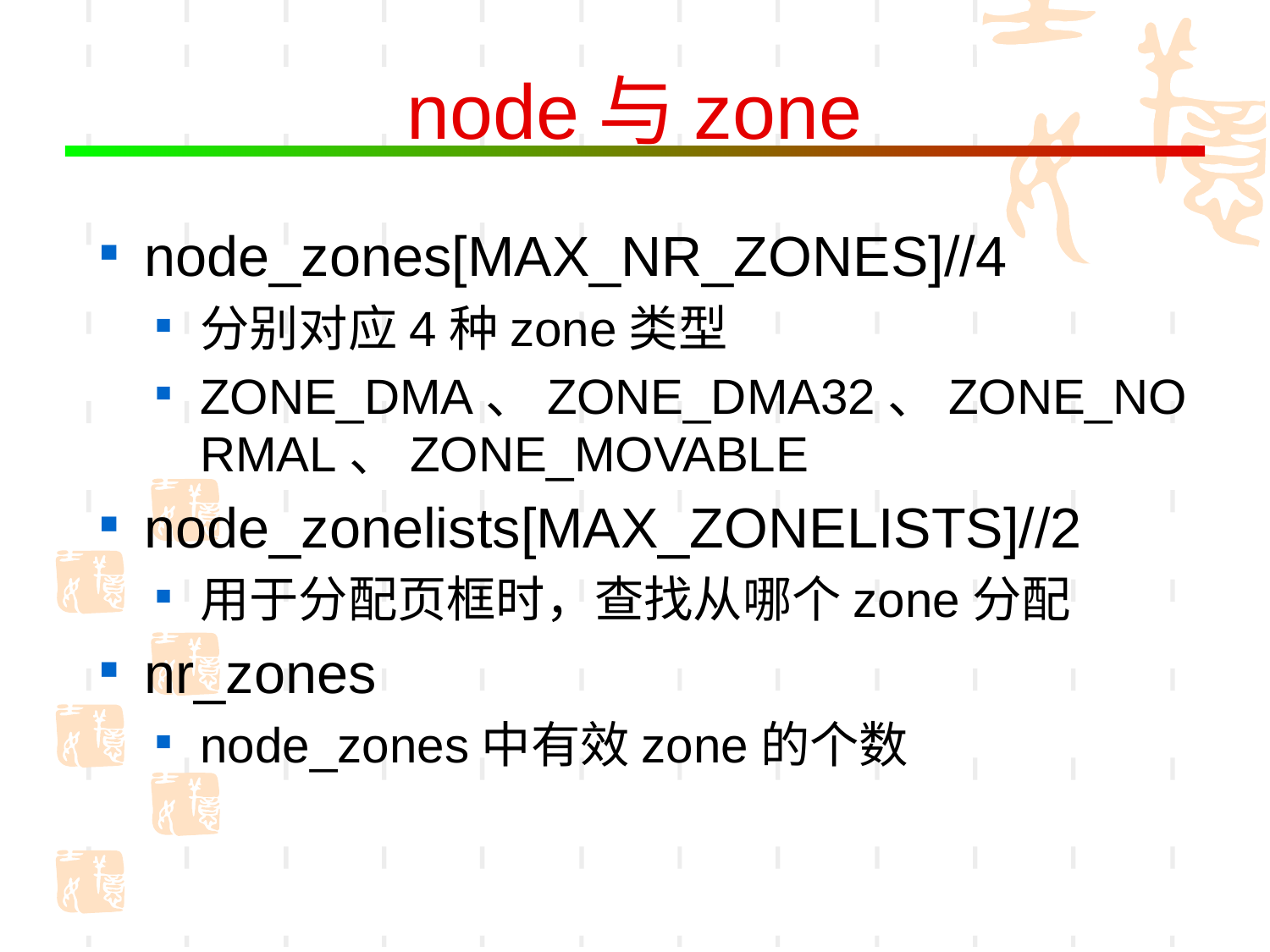

# node与zone
node_zones[MAX_NR_ZONES]//4
分别对应4种zone类型
ZONE_DMA、ZONE_DMA32、ZONE_NORMAL、ZONE_MOVABLE
node_zonelists[MAX_ZONELISTS]//2
用于分配页框时，查找从哪个zone分配
nr_zones
node_zones中有效zone的个数